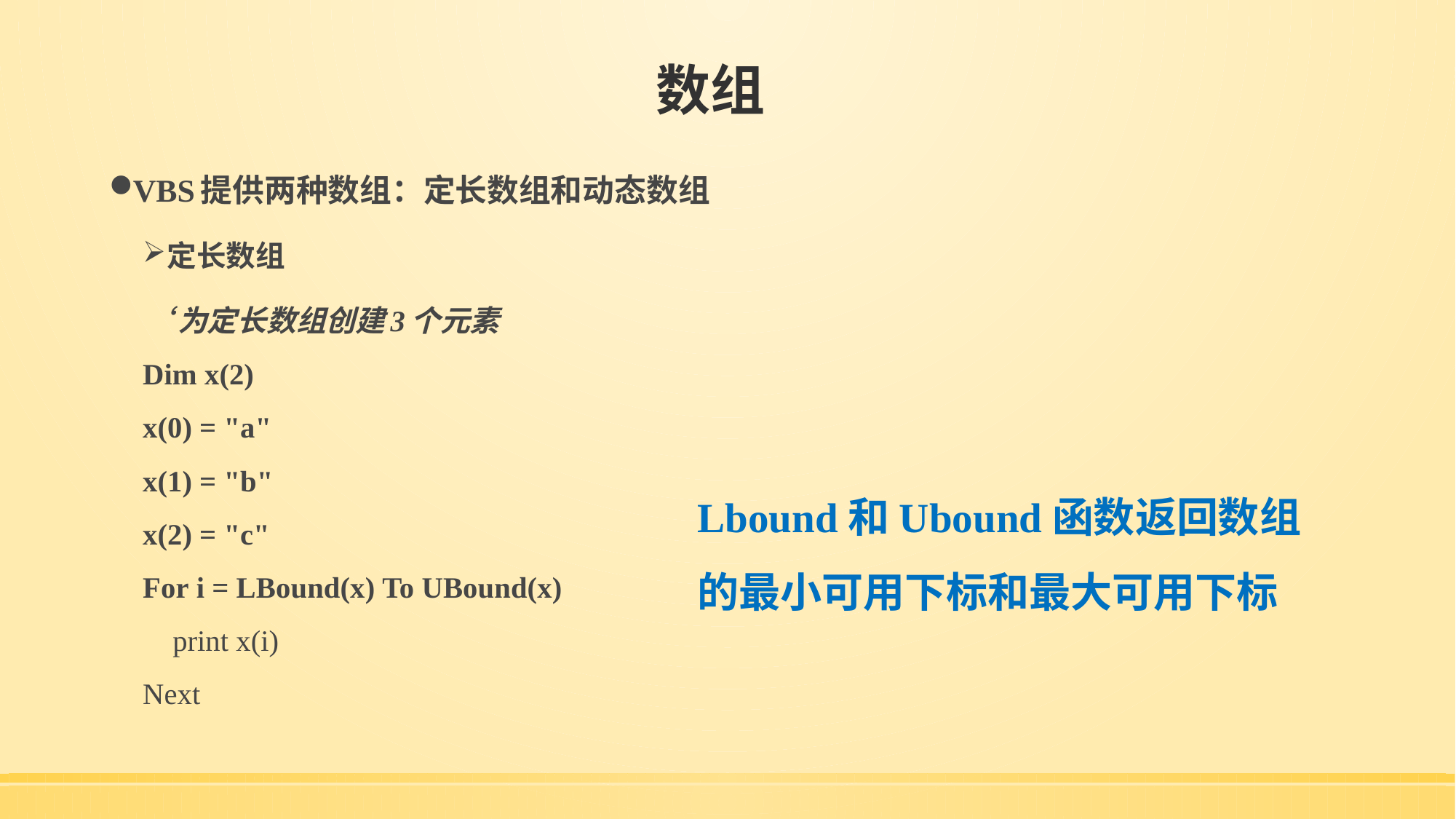

# 数组
VBS提供两种数组：定长数组和动态数组
定长数组
‘为定长数组创建3个元素
Dim x(2)
x(0) = "a"
x(1) = "b"
x(2) = "c"
For i = LBound(x) To UBound(x)
    print x(i)
Next
Lbound和Ubound函数返回数组的最小可用下标和最大可用下标